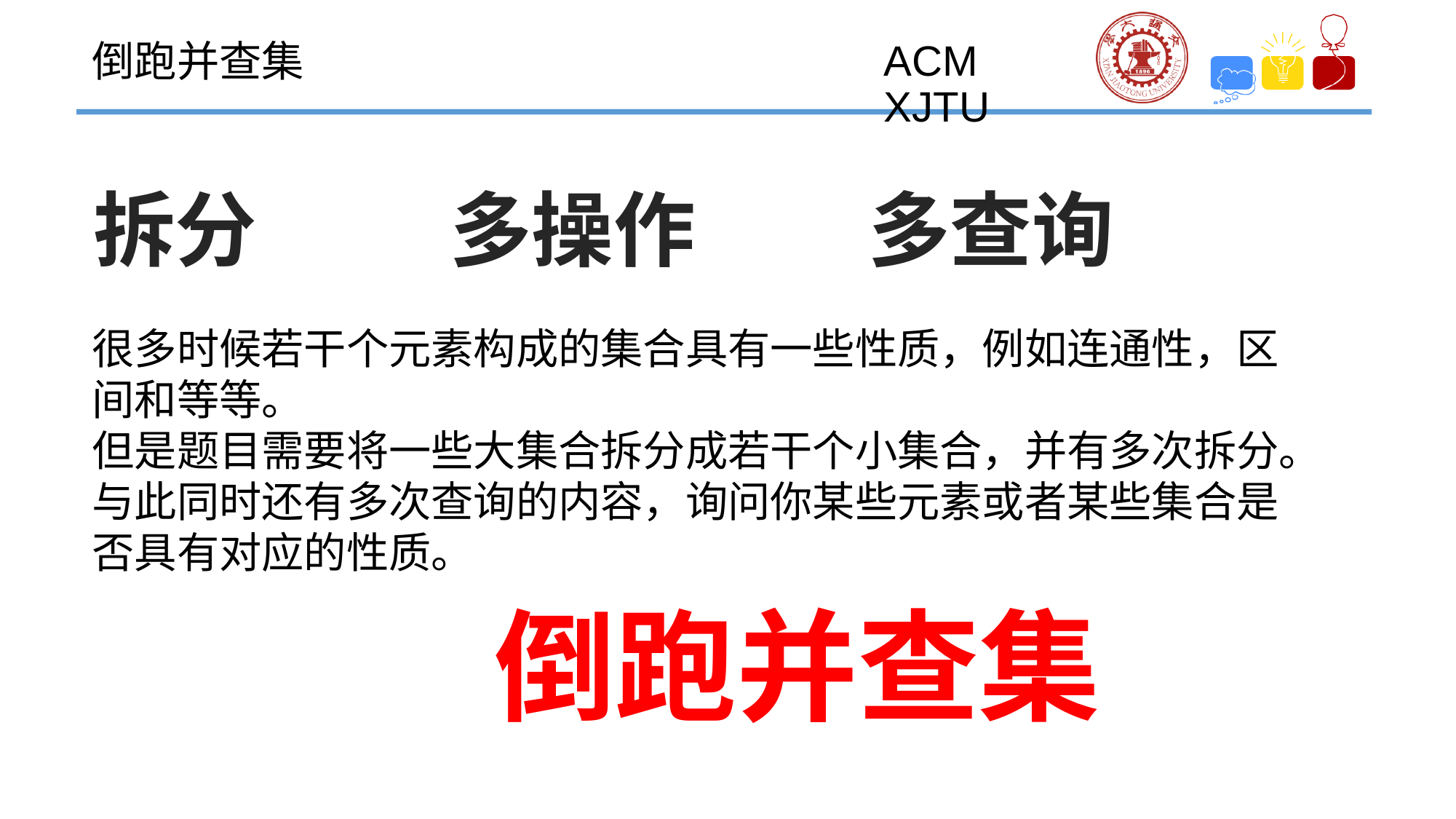

倒跑并查集
拆分
多操作
多查询
很多时候若干个元素构成的集合具有一些性质，例如连通性，区间和等等。
但是题目需要将一些大集合拆分成若干个小集合，并有多次拆分。
与此同时还有多次查询的内容，询问你某些元素或者某些集合是否具有对应的性质。
倒跑并查集